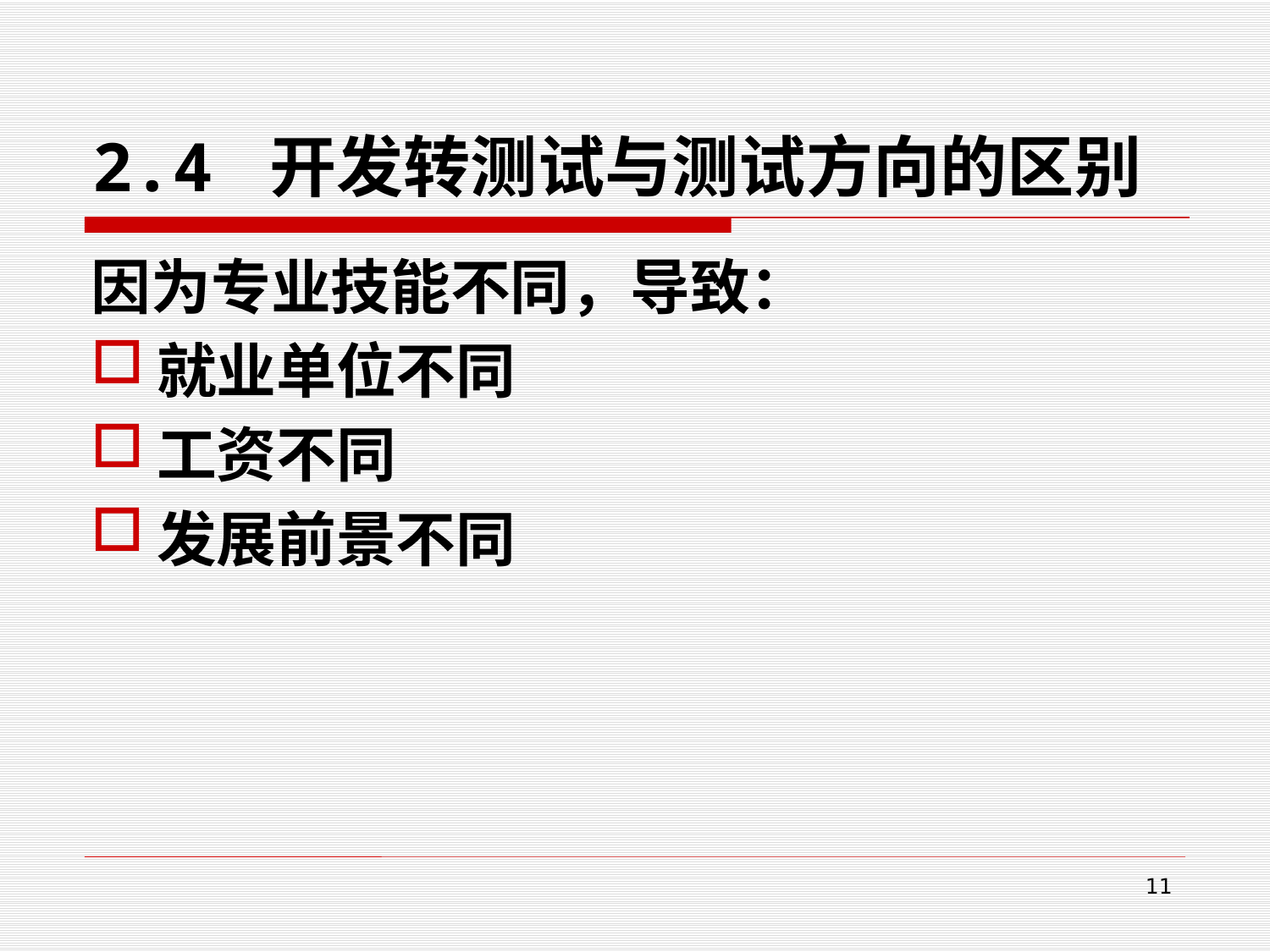

# 2.4 开发转测试与测试方向的区别
因为专业技能不同，导致：
就业单位不同
工资不同
发展前景不同
11